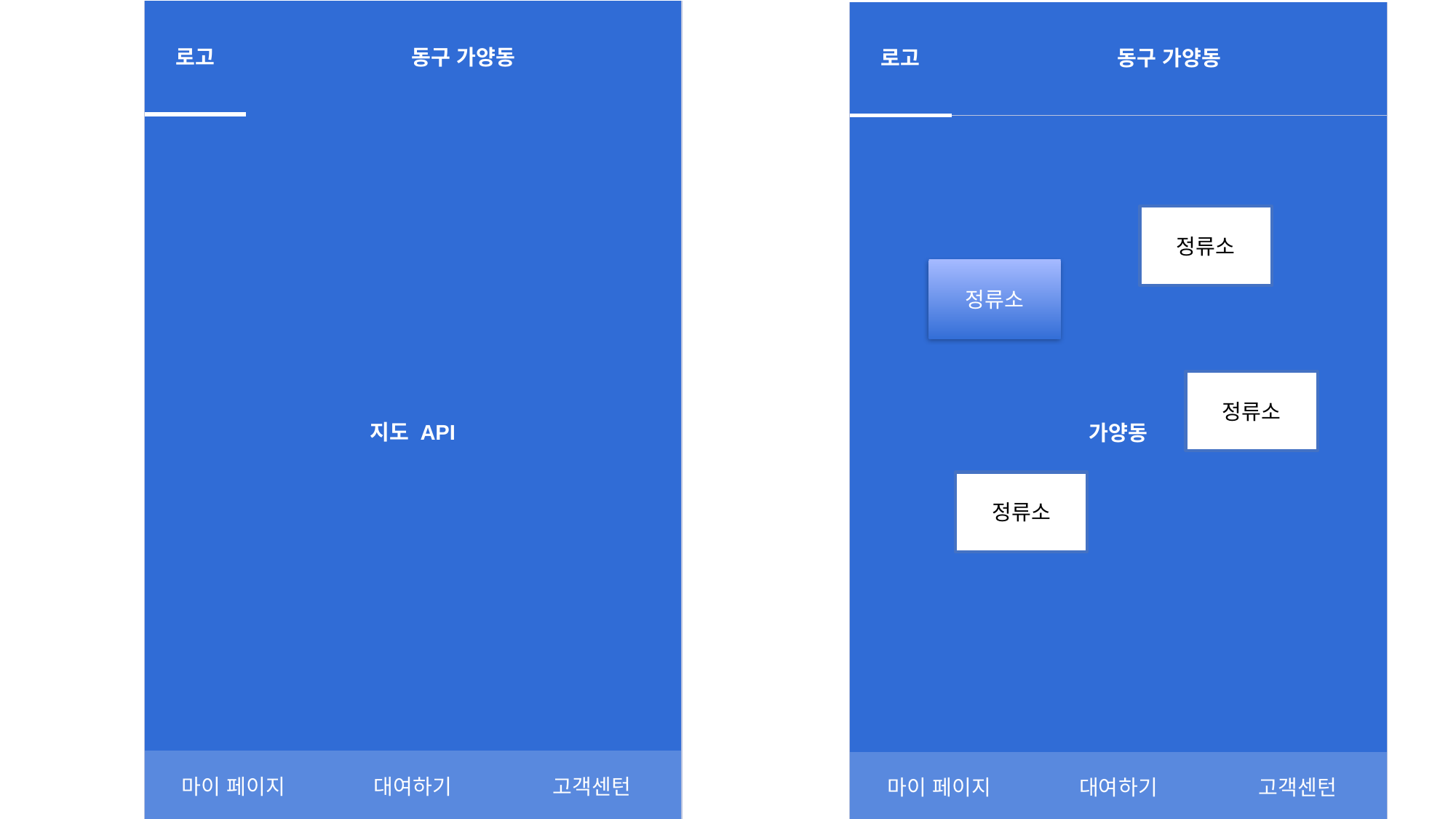

| 로고 | 동구 가양동 |
| --- | --- |
| 로고 | 동구 가양동 |
| --- | --- |
| 지도 API |  |  |
| --- | --- | --- |
| 마이 페이지 | 대여하기 | 고객센턴 |
| 가양동 |  |  |
| --- | --- | --- |
| 마이 페이지 | 대여하기 | 고객센턴 |
정류소
정류소
정류소
정류소